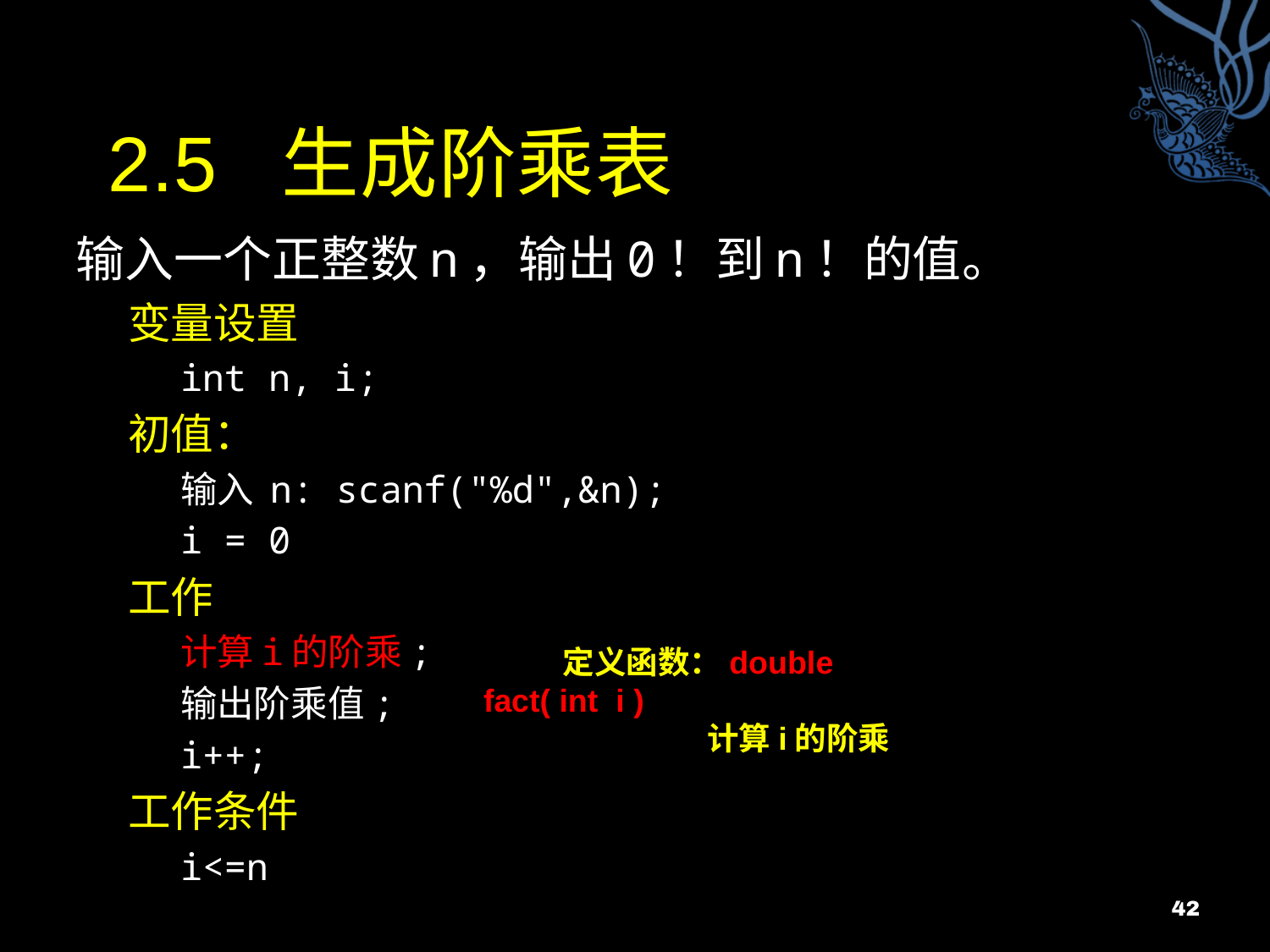

# 2.5  生成阶乘表
输入一个正整数n，输出0！到n！的值。
变量设置
int n, i;
初值：
输入 n: scanf("%d",&n);
i = 0
工作
计算i的阶乘;
输出阶乘值;
i++;
工作条件
i<=n

定义函数：double fact( int  i )
                   计算i的阶乘
42